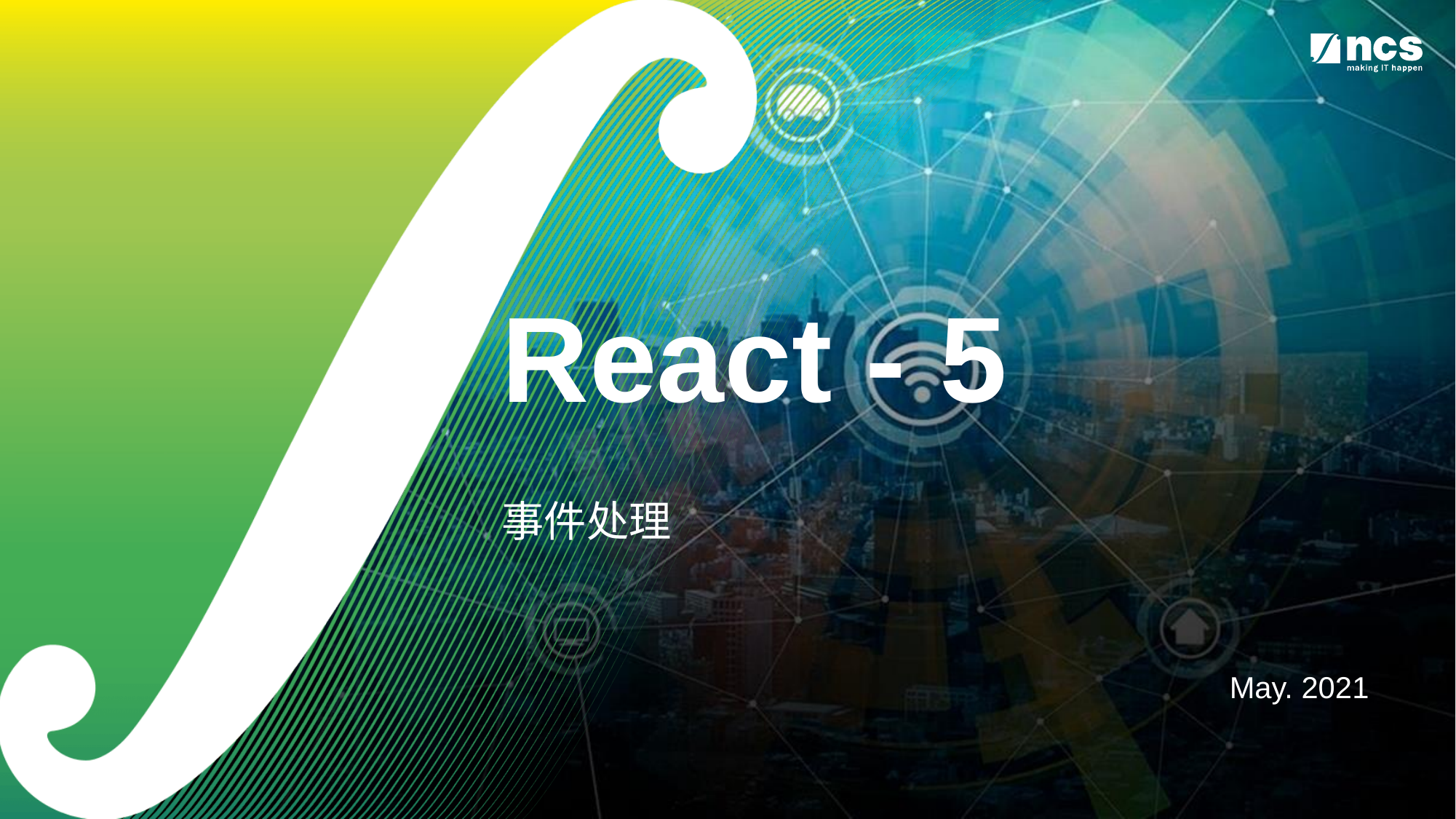

# React - 5 事件处理
May. 2021